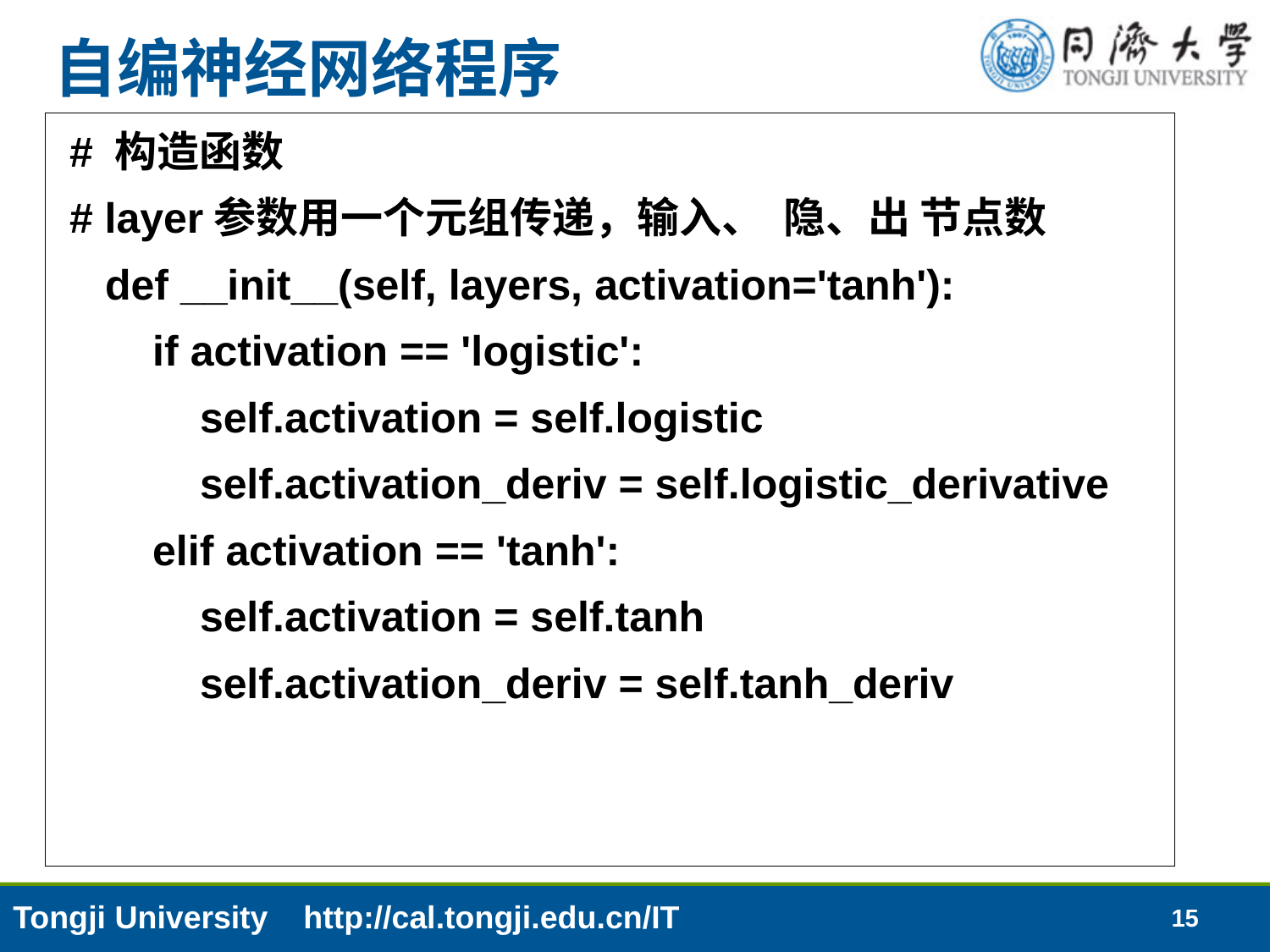

# 自编神经网络程序
 # 构造函数
 # layer参数用一个元组传递，输入、  隐、出 节点数
    def __init__(self, layers, activation='tanh'):
        if activation == 'logistic':
            self.activation = self.logistic
            self.activation_deriv = self.logistic_derivative
        elif activation == 'tanh':
            self.activation = self.tanh
            self.activation_deriv = self.tanh_deriv